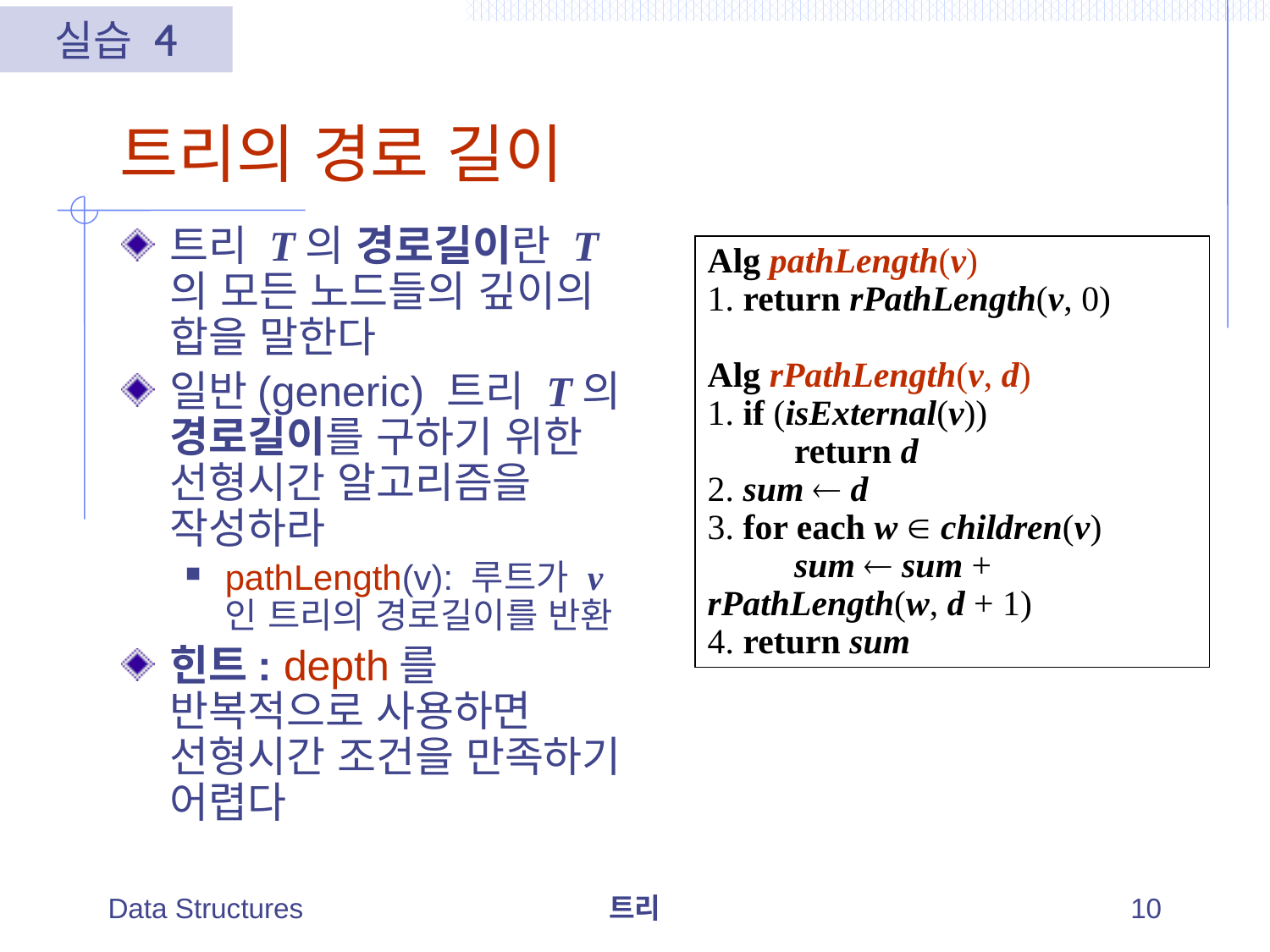

실습 4
트리의 경로 길이
트리 T의 경로길이란 T의 모든 노드들의 깊이의 합을 말한다
일반(generic) 트리 T의 경로길이를 구하기 위한 선형시간 알고리즘을 작성하라
pathLength(v): 루트가 v인 트리의 경로길이를 반환
힌트: depth를 반복적으로 사용하면 선형시간 조건을 만족하기 어렵다
Alg pathLength(v)
1. return rPathLength(v, 0)

Alg rPathLength(v, d)
1. if (isExternal(v))
		return d
2. sum ← d
3. for each w ∈ children(v)
		sum ← sum + rPathLength(w, d + 1)
4. return sum
Data Structures
트리
10